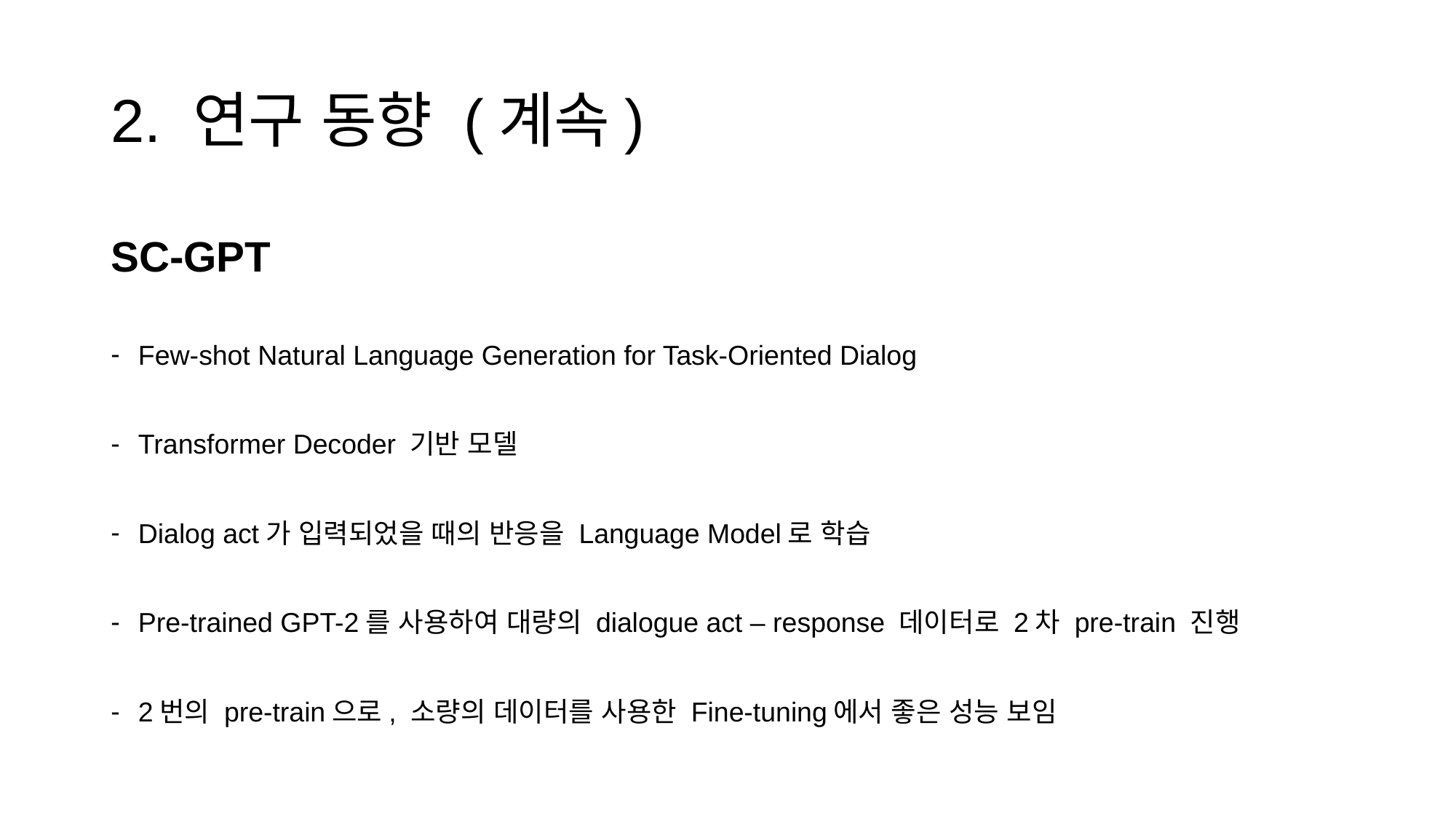

# 2. 연구 동향 (계속)
SC-GPT

Few-shot Natural Language Generation for Task-Oriented Dialog

Transformer Decoder 기반 모델

Dialog act가 입력되었을 때의 반응을 Language Model로 학습

Pre-trained GPT-2를 사용하여 대량의 dialogue act – response 데이터로 2차 pre-train 진행

2번의 pre-train으로, 소량의 데이터를 사용한 Fine-tuning에서 좋은 성능 보임